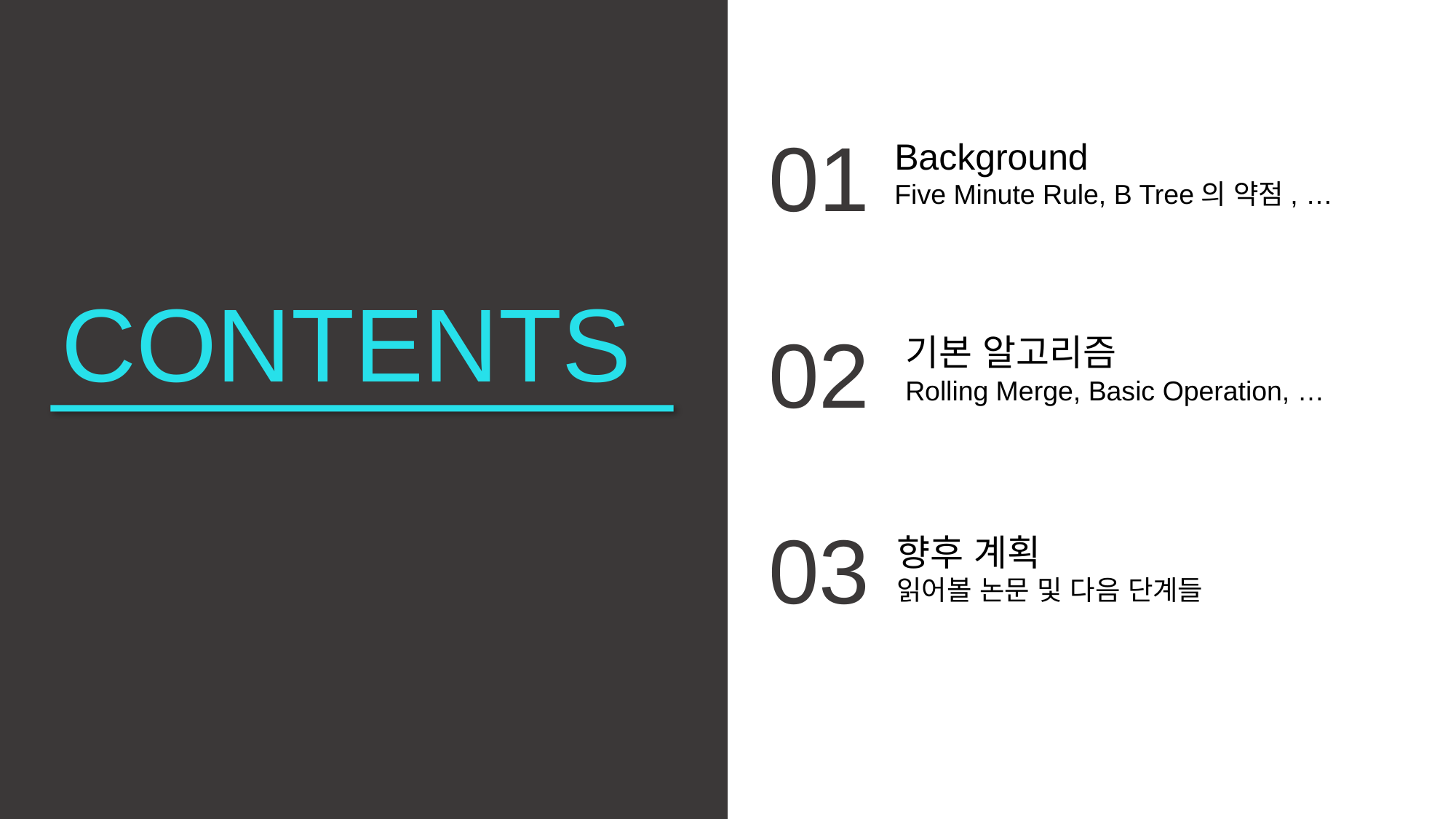

01
Background
Five Minute Rule, B Tree의 약점, …
CONTENTS
02
기본 알고리즘
Rolling Merge, Basic Operation, …

03
향후 계획
읽어볼 논문 및 다음 단계들